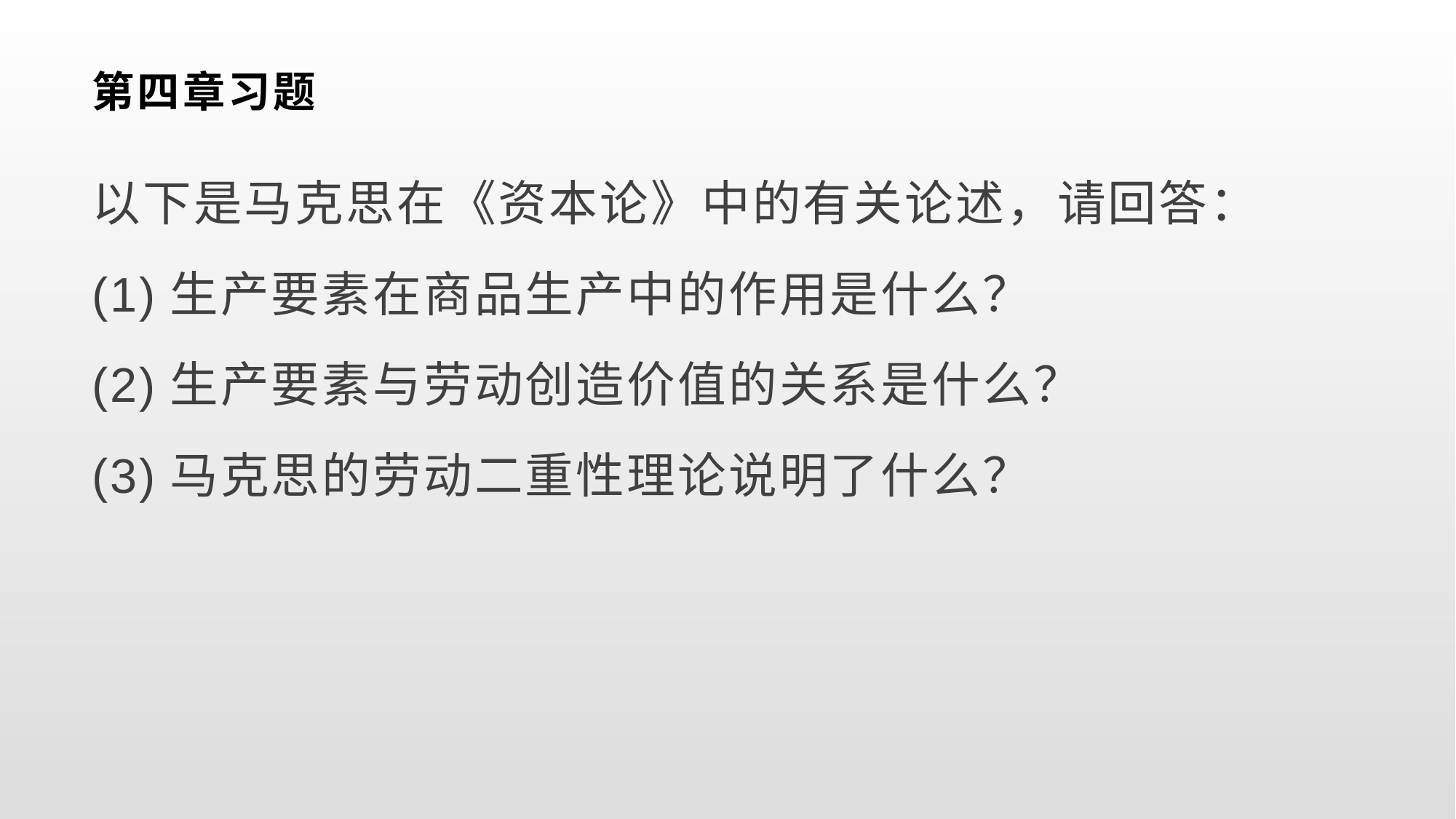

# 第四章习题
以下是马克思在《资本论》中的有关论述，请回答：
(1)生产要素在商品生产中的作用是什么？
(2)生产要素与劳动创造价值的关系是什么？
(3)马克思的劳动二重性理论说明了什么？